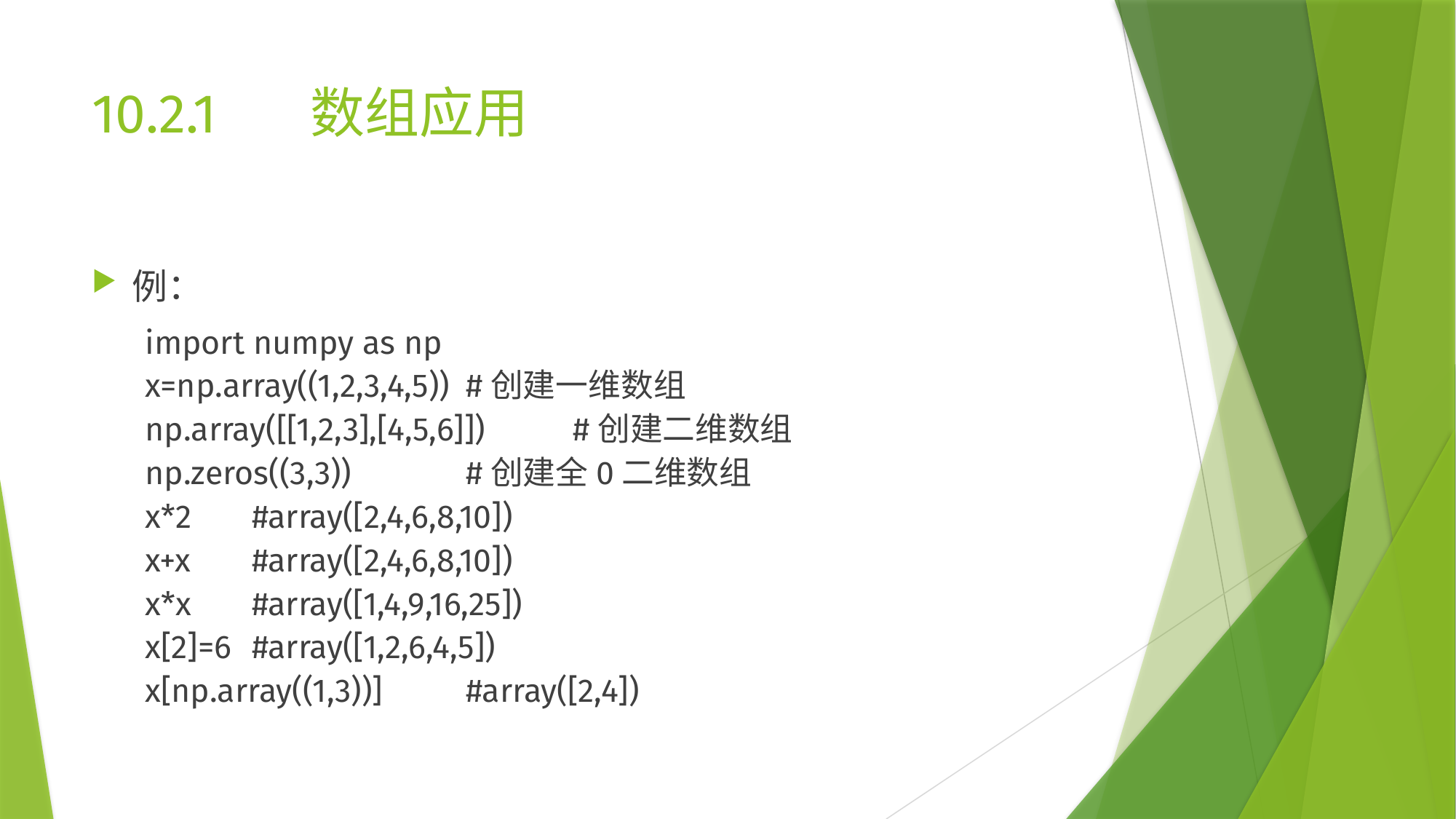

# 10.2.1	数组应用
例：
import numpy as np
x=np.array((1,2,3,4,5))				#创建一维数组
np.array([[1,2,3],[4,5,6]]) 			#创建二维数组
np.zeros((3,3))						#创建全0二维数组
x*2										#array([2,4,6,8,10])
x+x										#array([2,4,6,8,10])
x*x										#array([1,4,9,16,25])
x[2]=6 									#array([1,2,6,4,5])
x[np.array((1,3))]						#array([2,4])